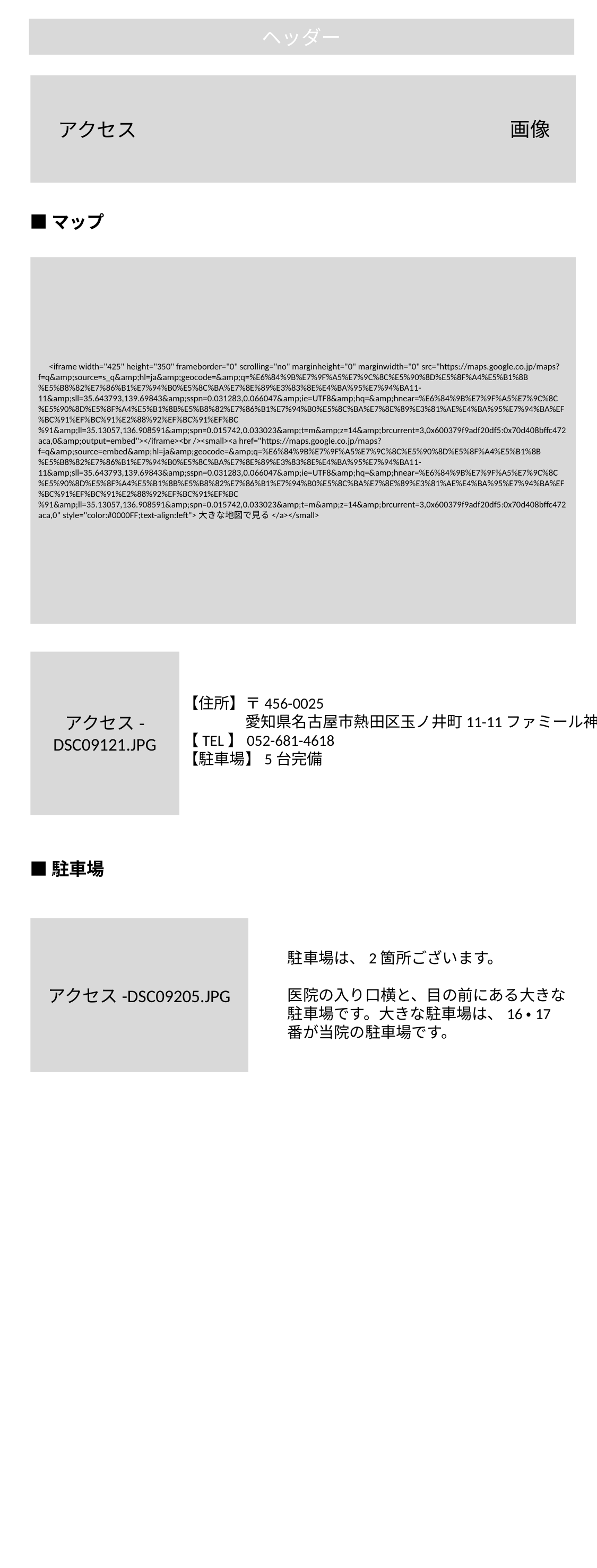

ヘッダー
　アクセス
画像
■マップ
　<iframe width="425" height="350" frameborder="0" scrolling="no" marginheight="0" marginwidth="0" src="https://maps.google.co.jp/maps?f=q&amp;source=s_q&amp;hl=ja&amp;geocode=&amp;q=%E6%84%9B%E7%9F%A5%E7%9C%8C%E5%90%8D%E5%8F%A4%E5%B1%8B%E5%B8%82%E7%86%B1%E7%94%B0%E5%8C%BA%E7%8E%89%E3%83%8E%E4%BA%95%E7%94%BA11-11&amp;sll=35.643793,139.69843&amp;sspn=0.031283,0.066047&amp;ie=UTF8&amp;hq=&amp;hnear=%E6%84%9B%E7%9F%A5%E7%9C%8C%E5%90%8D%E5%8F%A4%E5%B1%8B%E5%B8%82%E7%86%B1%E7%94%B0%E5%8C%BA%E7%8E%89%E3%81%AE%E4%BA%95%E7%94%BA%EF%BC%91%EF%BC%91%E2%88%92%EF%BC%91%EF%BC%91&amp;ll=35.13057,136.908591&amp;spn=0.015742,0.033023&amp;t=m&amp;z=14&amp;brcurrent=3,0x600379f9adf20df5:0x70d408bffc472aca,0&amp;output=embed"></iframe><br /><small><a href="https://maps.google.co.jp/maps?f=q&amp;source=embed&amp;hl=ja&amp;geocode=&amp;q=%E6%84%9B%E7%9F%A5%E7%9C%8C%E5%90%8D%E5%8F%A4%E5%B1%8B%E5%B8%82%E7%86%B1%E7%94%B0%E5%8C%BA%E7%8E%89%E3%83%8E%E4%BA%95%E7%94%BA11-11&amp;sll=35.643793,139.69843&amp;sspn=0.031283,0.066047&amp;ie=UTF8&amp;hq=&amp;hnear=%E6%84%9B%E7%9F%A5%E7%9C%8C%E5%90%8D%E5%8F%A4%E5%B1%8B%E5%B8%82%E7%86%B1%E7%94%B0%E5%8C%BA%E7%8E%89%E3%81%AE%E4%BA%95%E7%94%BA%EF%BC%91%EF%BC%91%E2%88%92%EF%BC%91%EF%BC%91&amp;ll=35.13057,136.908591&amp;spn=0.015742,0.033023&amp;t=m&amp;z=14&amp;brcurrent=3,0x600379f9adf20df5:0x70d408bffc472aca,0" style="color:#0000FF;text-align:left">大きな地図で見る</a></small>
アクセス-DSC09121.JPG
【住所】〒456-0025
　　　　愛知県名古屋市熱田区玉ノ井町11-11ファミール神宮1F
【TEL】052-681-4618
【駐車場】5台完備
■駐車場
アクセス-DSC09205.JPG
駐車場は、2箇所ございます。

医院の入り口横と、目の前にある大きな駐車場です。大きな駐車場は、16・17番が当院の駐車場です。